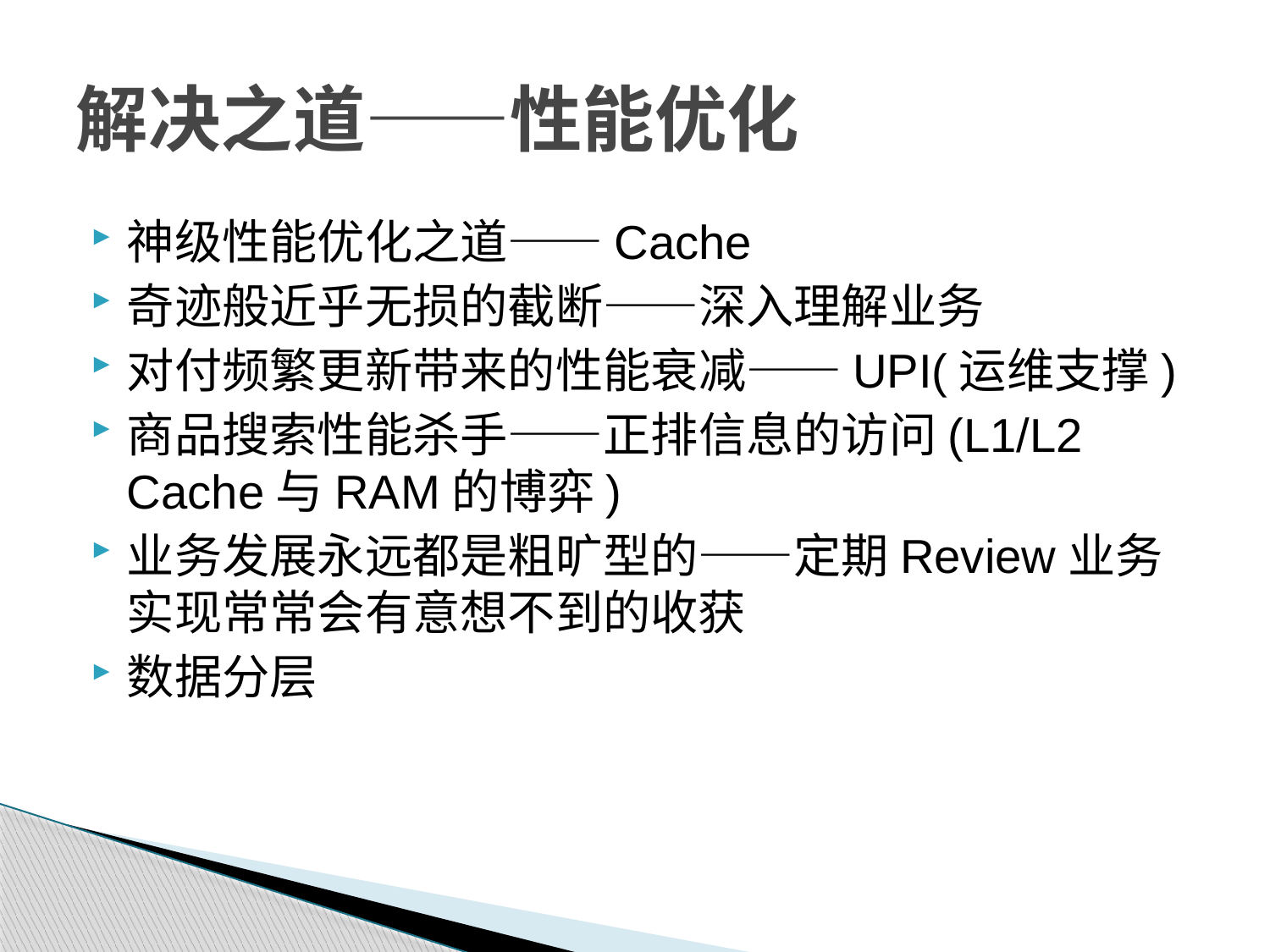

# 解决之道——性能优化
神级性能优化之道——Cache
奇迹般近乎无损的截断——深入理解业务
对付频繁更新带来的性能衰减——UPI(运维支撑)
商品搜索性能杀手——正排信息的访问(L1/L2 Cache与RAM的博弈)
业务发展永远都是粗旷型的——定期Review业务实现常常会有意想不到的收获
数据分层